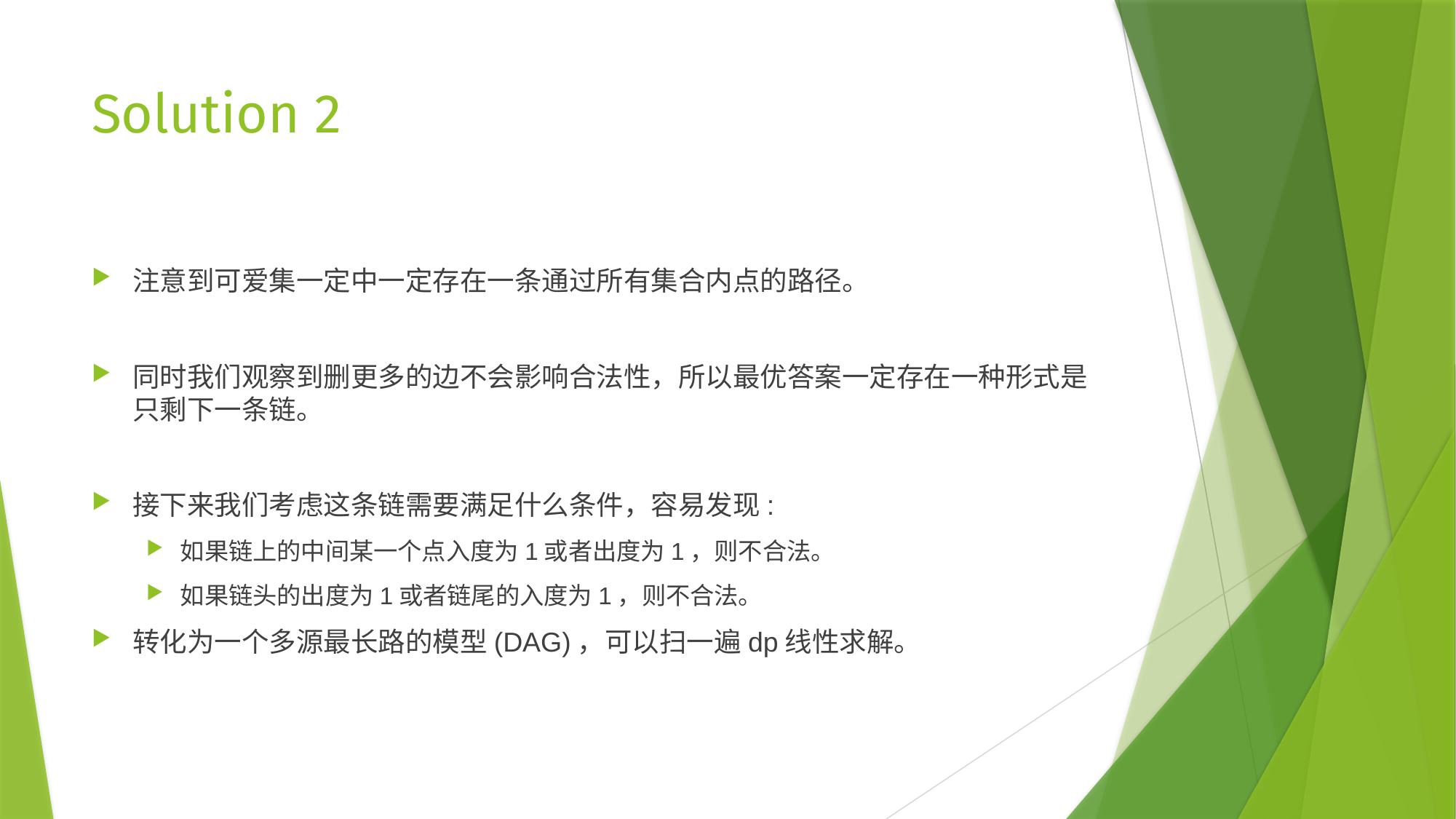

# Solution 2
注意到可爱集一定中一定存在一条通过所有集合内点的路径。

同时我们观察到删更多的边不会影响合法性，所以最优答案一定存在一种形式是只剩下一条链。

接下来我们考虑这条链需要满足什么条件，容易发现:
如果链上的中间某一个点入度为1或者出度为1，则不合法。
如果链头的出度为1或者链尾的入度为1，则不合法。
转化为一个多源最长路的模型(DAG)，可以扫一遍dp线性求解。